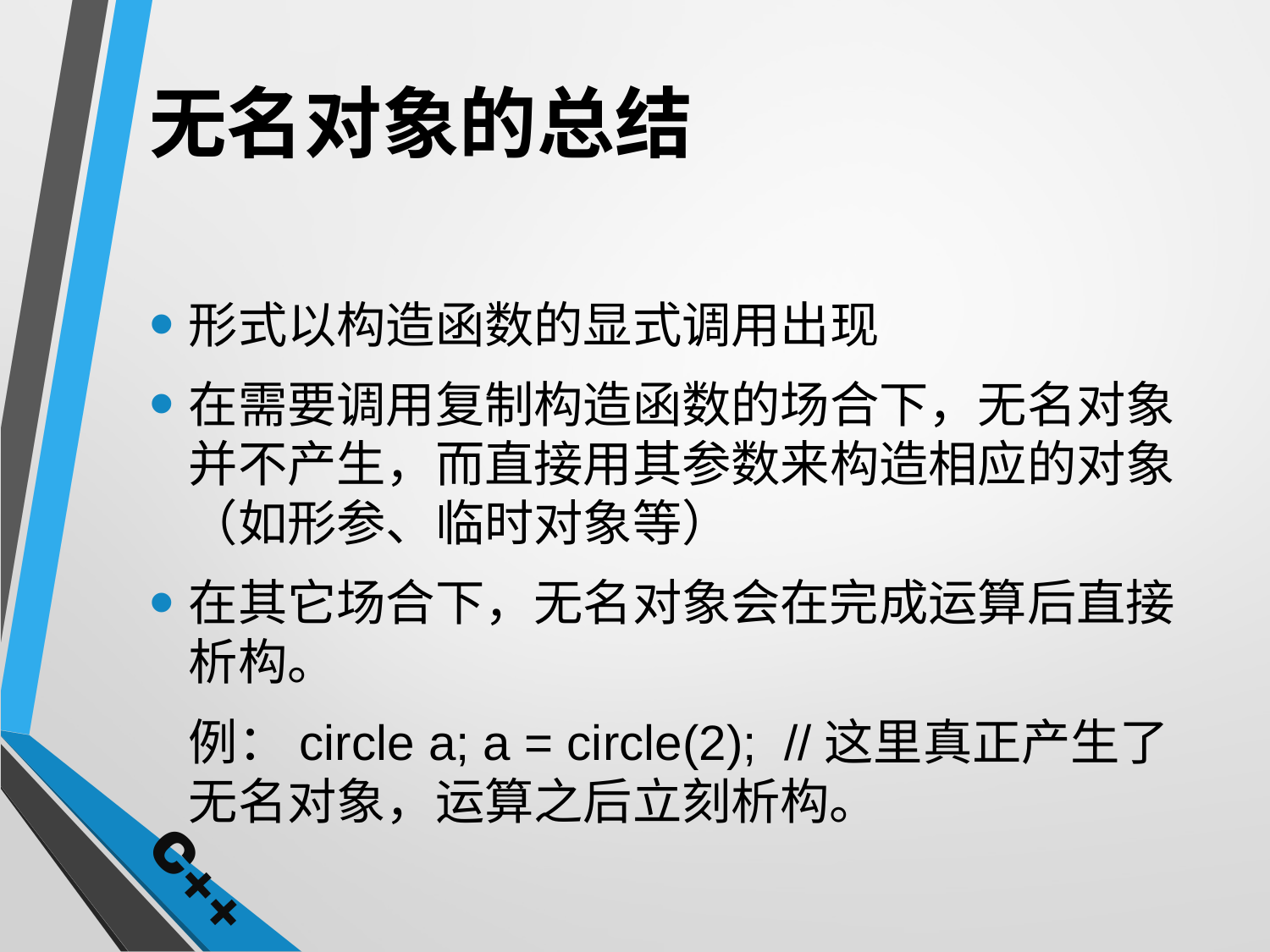

# 无名对象的总结
形式以构造函数的显式调用出现
在需要调用复制构造函数的场合下，无名对象并不产生，而直接用其参数来构造相应的对象（如形参、临时对象等）
在其它场合下，无名对象会在完成运算后直接析构。
	例：circle a; a = circle(2);  //这里真正产生了无名对象，运算之后立刻析构。